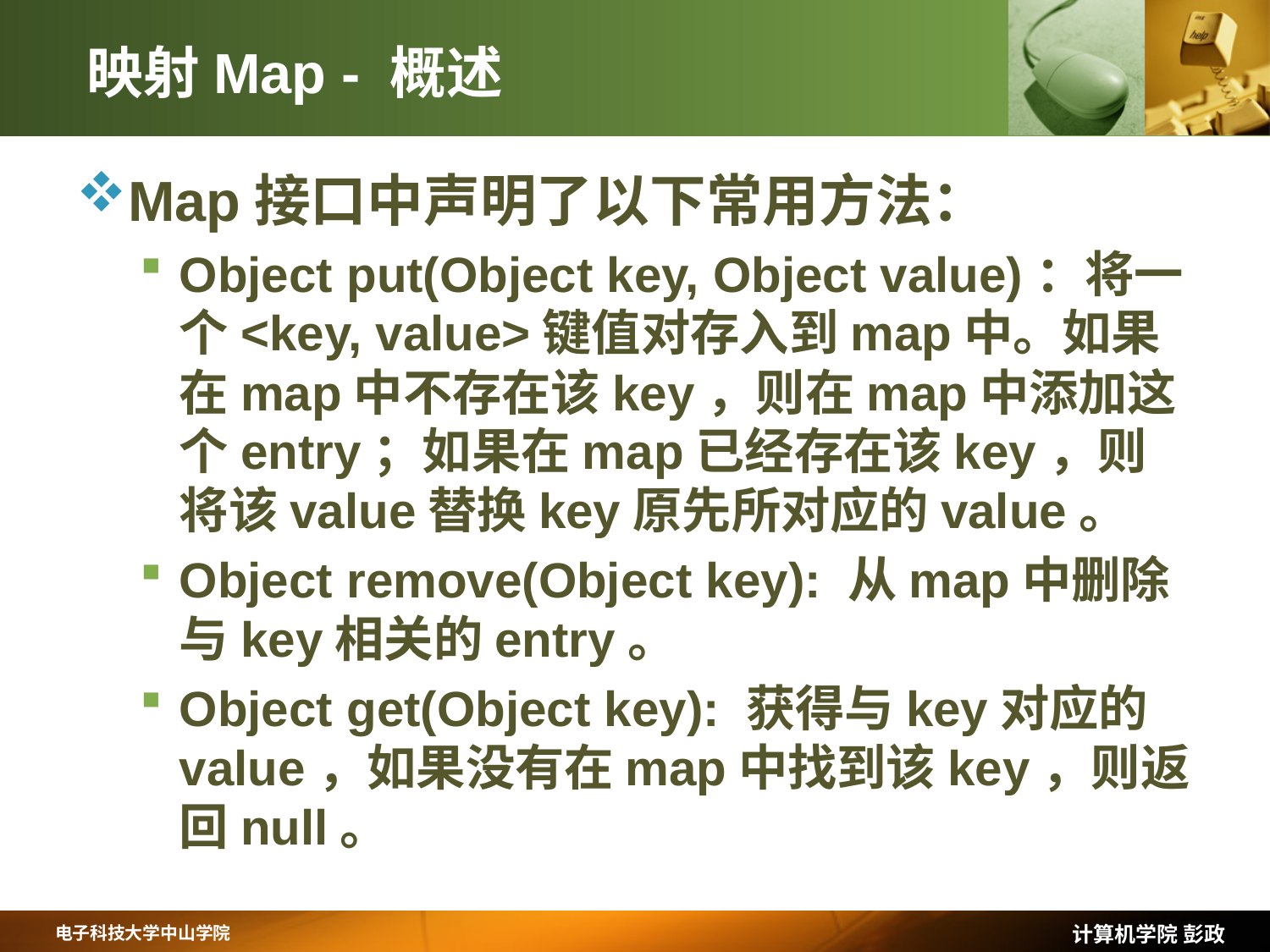

# 映射Map - 概述
Map接口中声明了以下常用方法：
Object put(Object key, Object value)：将一个<key, value>键值对存入到map中。如果在map中不存在该key，则在map中添加这个entry；如果在map已经存在该key，则将该value替换key原先所对应的value。
Object remove(Object key): 从map中删除与key相关的entry。
Object get(Object key): 获得与key对应的value，如果没有在map中找到该key，则返回null。
计算机学院 彭政
电子科技大学中山学院